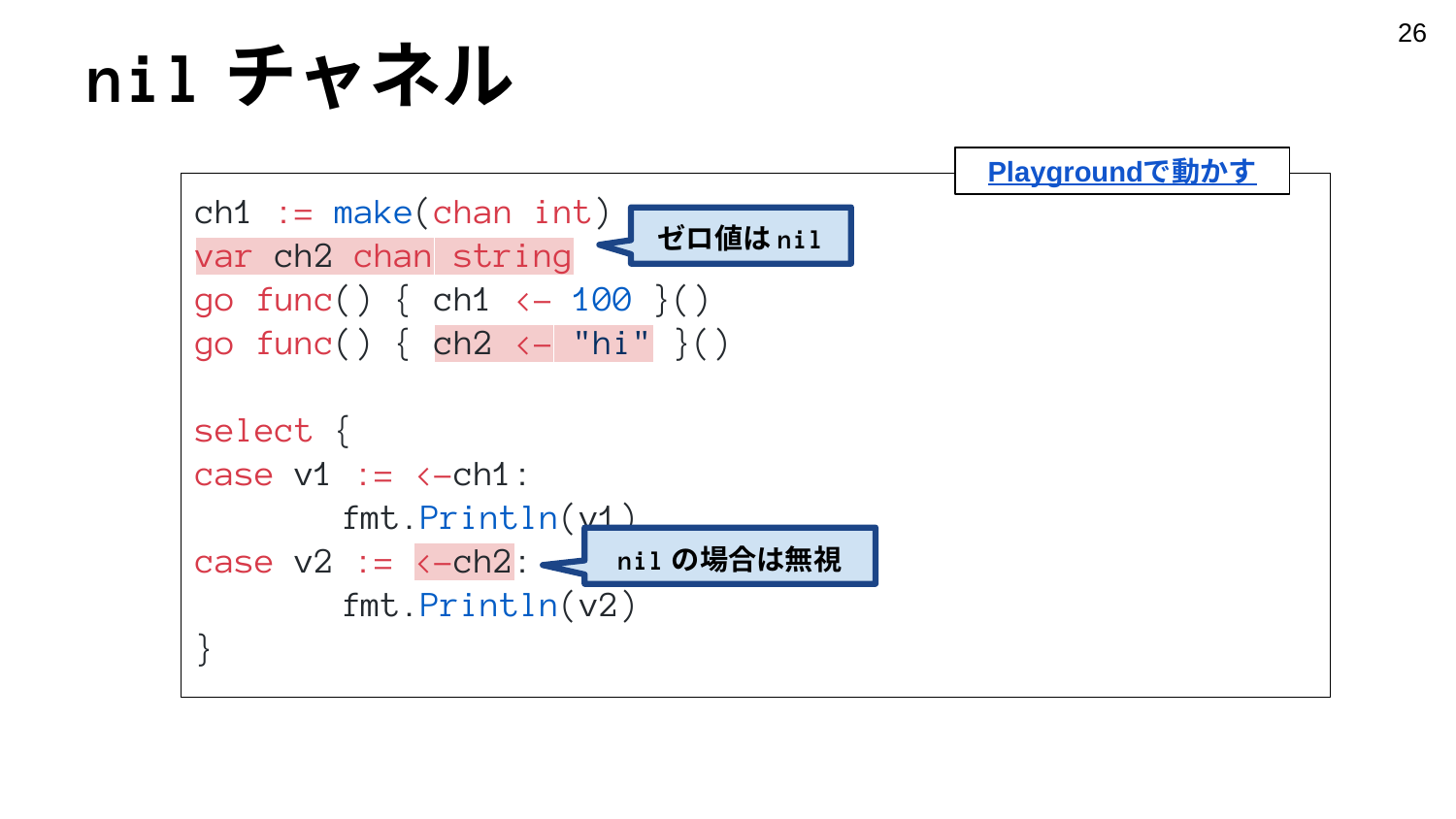

26
# nilチャネル
Playgroundで動かす
ch1 := make(chan int)
var ch2 chan string
go func() { ch1 <- 100 }()
go func() { ch2 <- "hi" }()

select {
case v1 := <-ch1:
	fmt.Println(v1)
case v2 := <-ch2:
	fmt.Println(v2)
}
ゼロ値はnil
nilの場合は無視